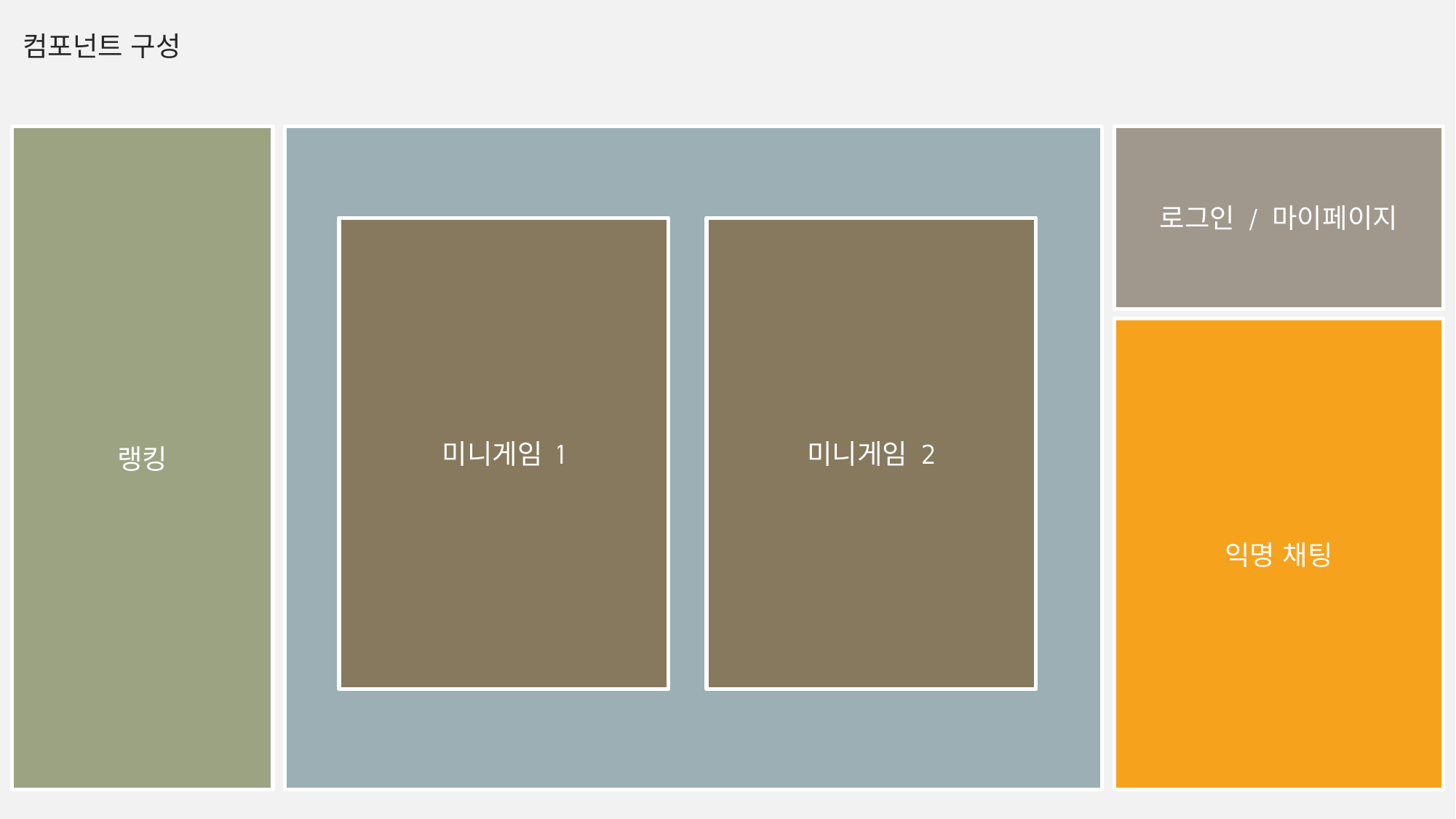

컴포넌트 구성
랭킹

로그인 / 마이페이지
미니게임 1
미니게임 2
익명 채팅